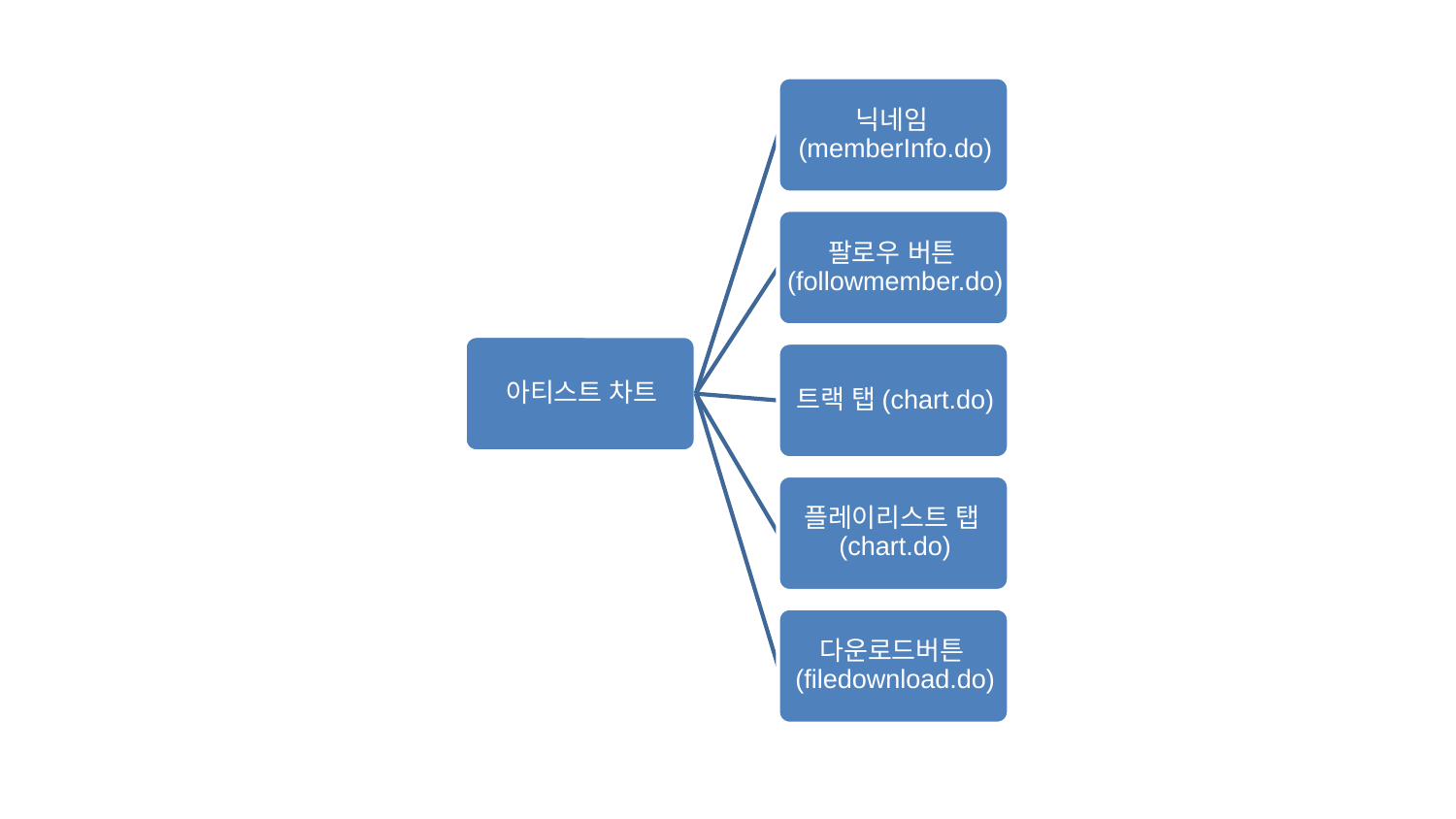

아티스트 차트

닉네임(memberInfo.do)

팔로우 버튼(followmember.do)

트랙 탭(chart.do)

플레이리스트 탭(chart.do)

다운로드버튼(filedownload.do)